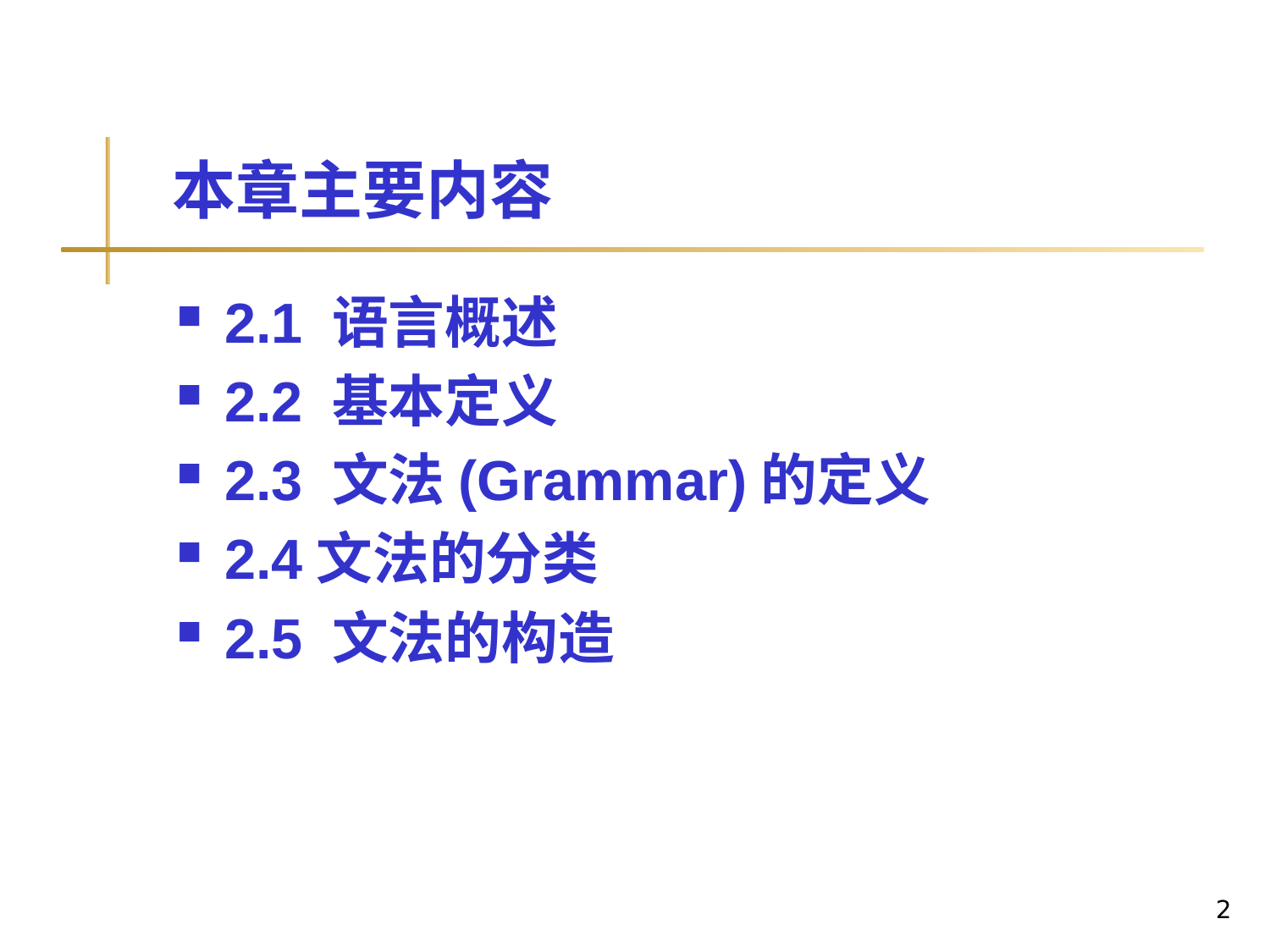

# 本章主要内容
2.1 语言概述
2.2 基本定义
2.3 文法(Grammar)的定义
2.4文法的分类
2.5 文法的构造
2